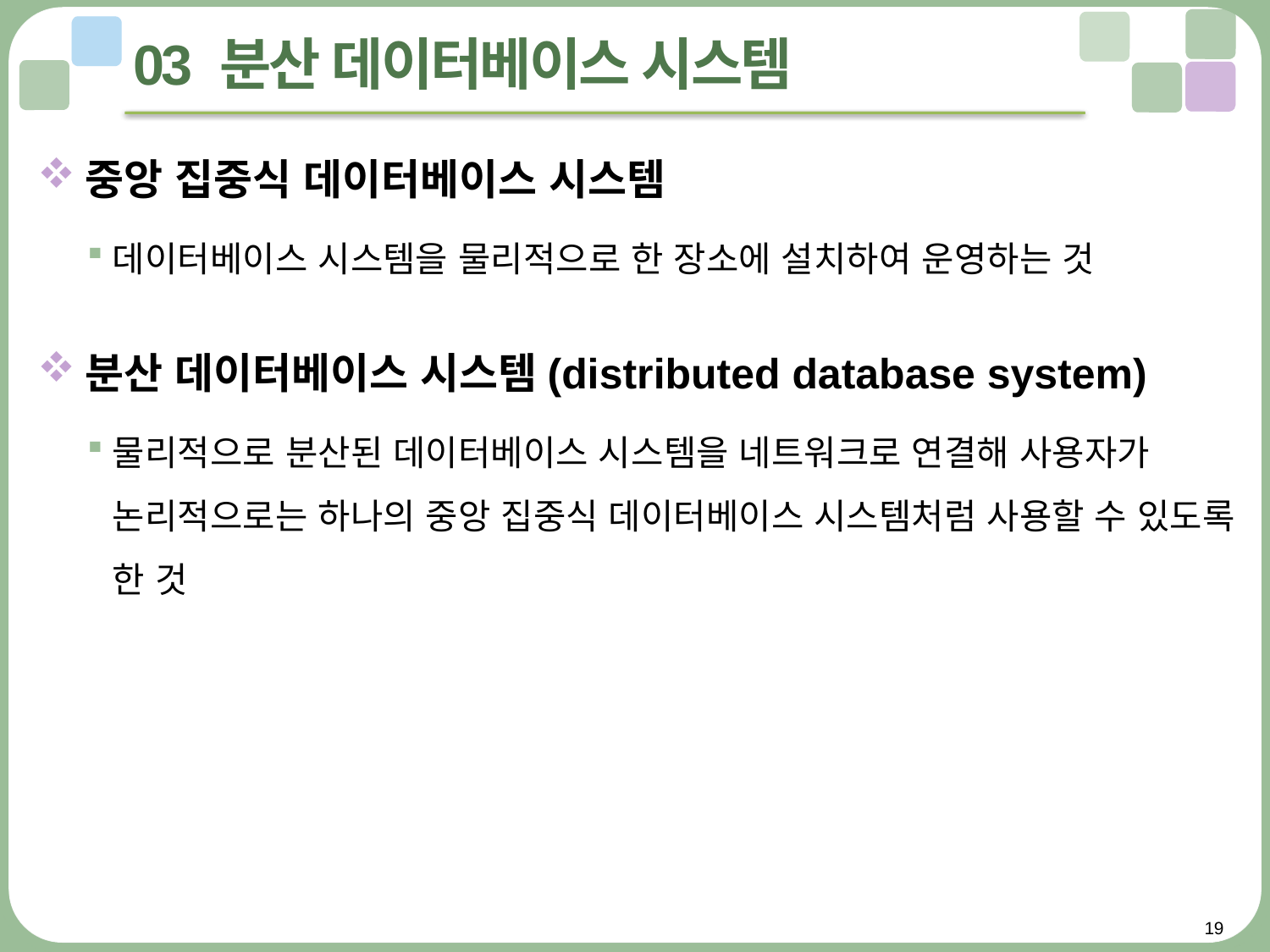

# 03 분산 데이터베이스 시스템
중앙 집중식 데이터베이스 시스템
데이터베이스 시스템을 물리적으로 한 장소에 설치하여 운영하는 것

분산 데이터베이스 시스템(distributed database system)
물리적으로 분산된 데이터베이스 시스템을 네트워크로 연결해 사용자가 논리적으로는 하나의 중앙 집중식 데이터베이스 시스템처럼 사용할 수 있도록 한 것